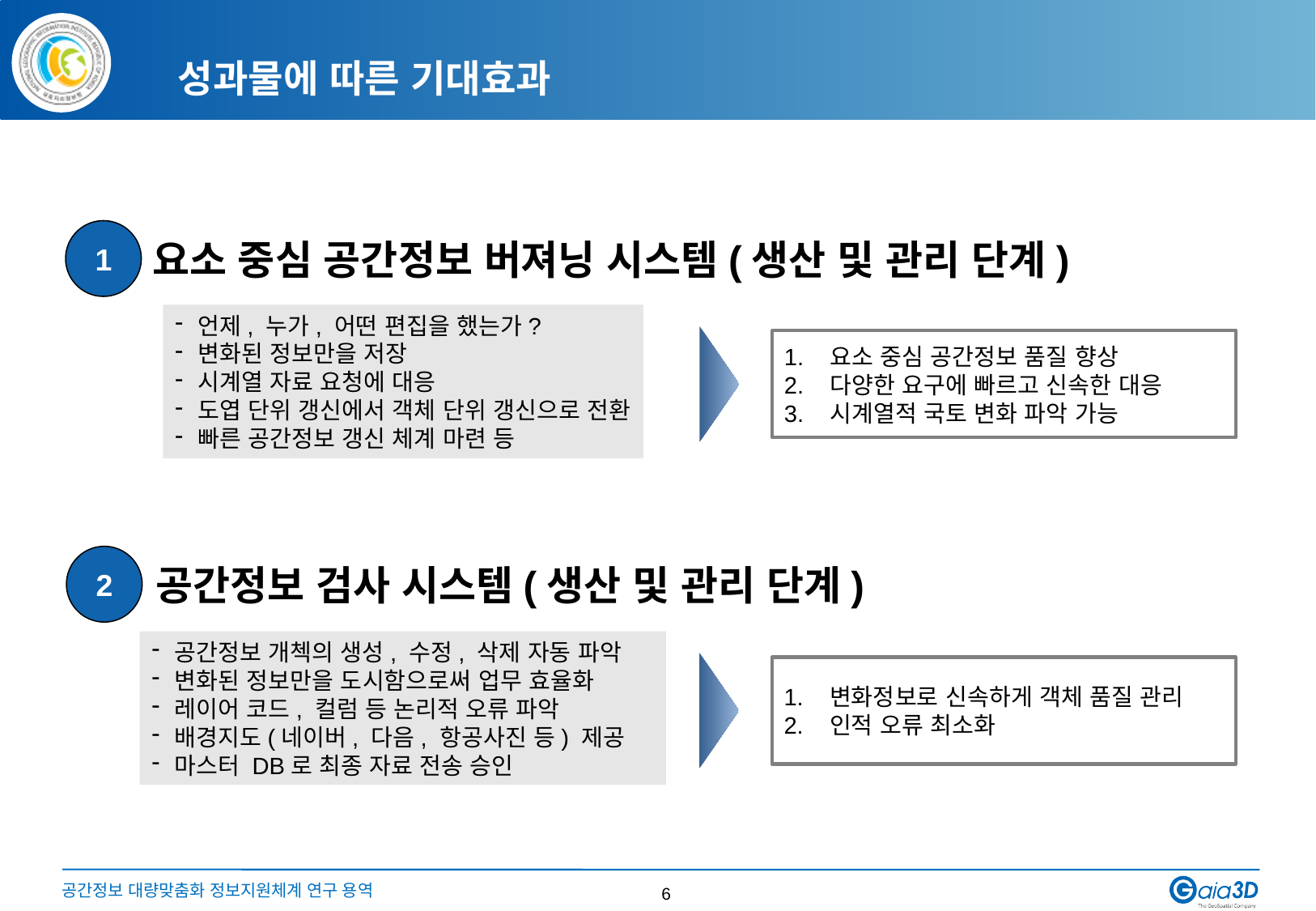

# 성과물에 따른 기대효과
1
요소 중심 공간정보 버져닝 시스템(생산 및 관리 단계)
언제, 누가, 어떤 편집을 했는가?
변화된 정보만을 저장
시계열 자료 요청에 대응
도엽 단위 갱신에서 객체 단위 갱신으로 전환
빠른 공간정보 갱신 체계 마련 등
요소 중심 공간정보 품질 향상
다양한 요구에 빠르고 신속한 대응
시계열적 국토 변화 파악 가능

2
공간정보 검사 시스템(생산 및 관리 단계)
공간정보 개첵의 생성, 수정, 삭제 자동 파악
변화된 정보만을 도시함으로써 업무 효율화
레이어 코드, 컬럼 등 논리적 오류 파악
배경지도(네이버, 다음, 항공사진 등) 제공
마스터 DB로 최종 자료 전송 승인
변화정보로 신속하게 객체 품질 관리
인적 오류 최소화